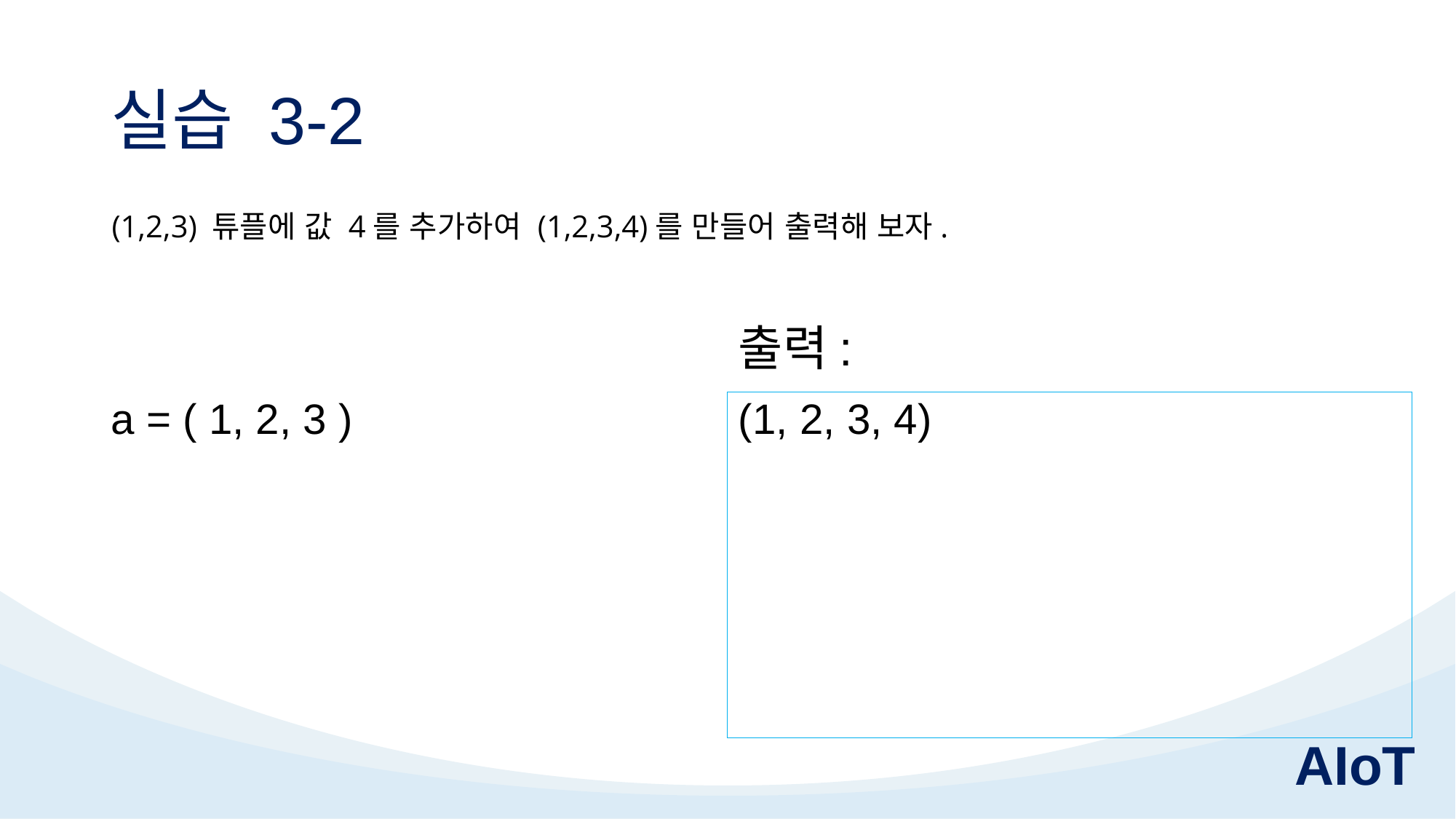

# 실습 3-2
(1,2,3) 튜플에 값 4를 추가하여 (1,2,3,4)를 만들어 출력해 보자.
출력:
a = ( 1, 2, 3 )
(1, 2, 3, 4)